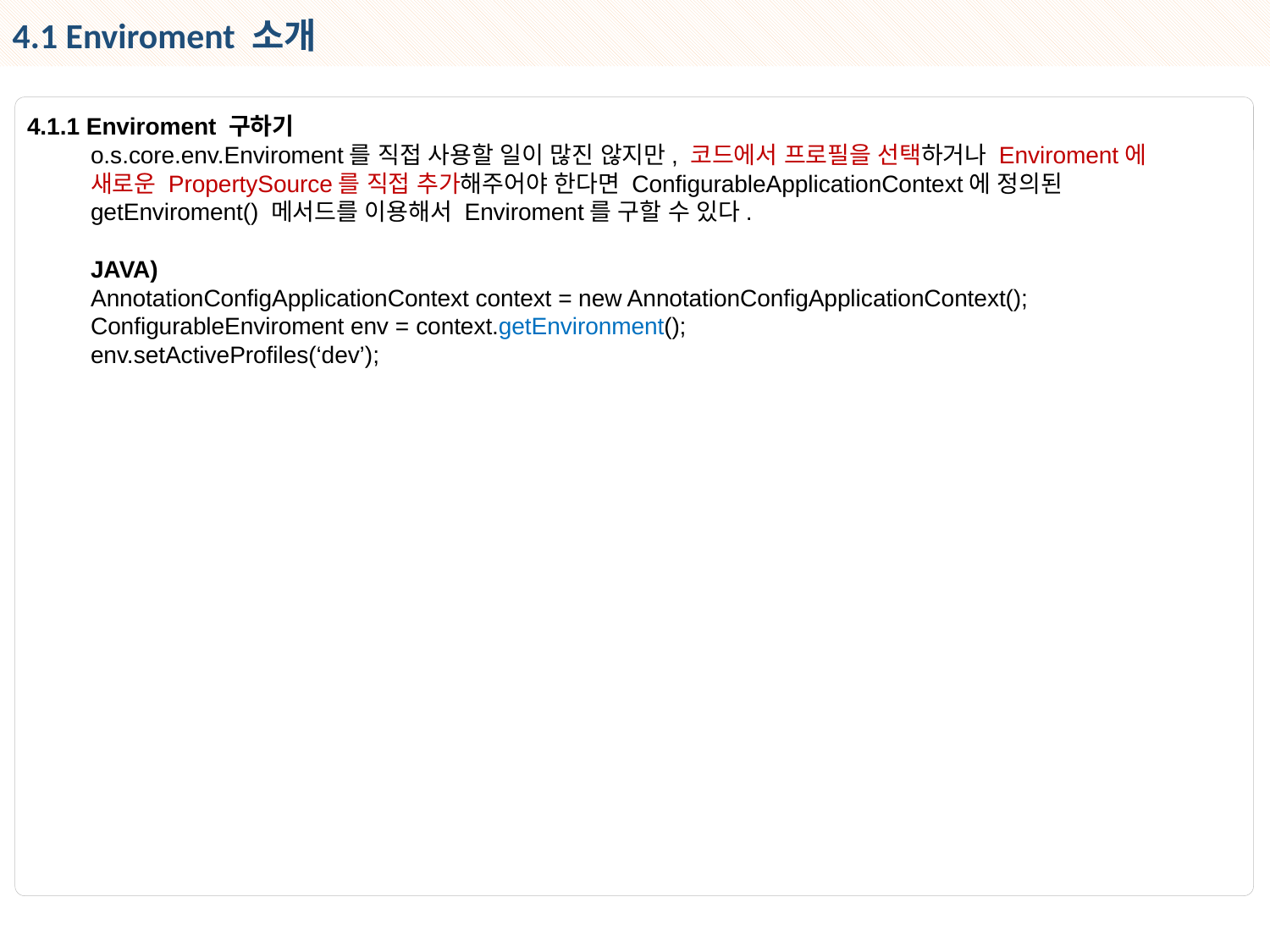

4.1 Enviroment 소개
4.1.1 Enviroment 구하기
o.s.core.env.Enviroment를 직접 사용할 일이 많진 않지만, 코드에서 프로필을 선택하거나 Enviroment에 새로운 PropertySource를 직접 추가해주어야 한다면 ConfigurableApplicationContext에 정의된 getEnviroment() 메서드를 이용해서 Enviroment를 구할 수 있다.
JAVA)
AnnotationConfigApplicationContext context = new AnnotationConfigApplicationContext();
ConfigurableEnviroment env = context.getEnvironment();
env.setActiveProfiles(‘dev’);